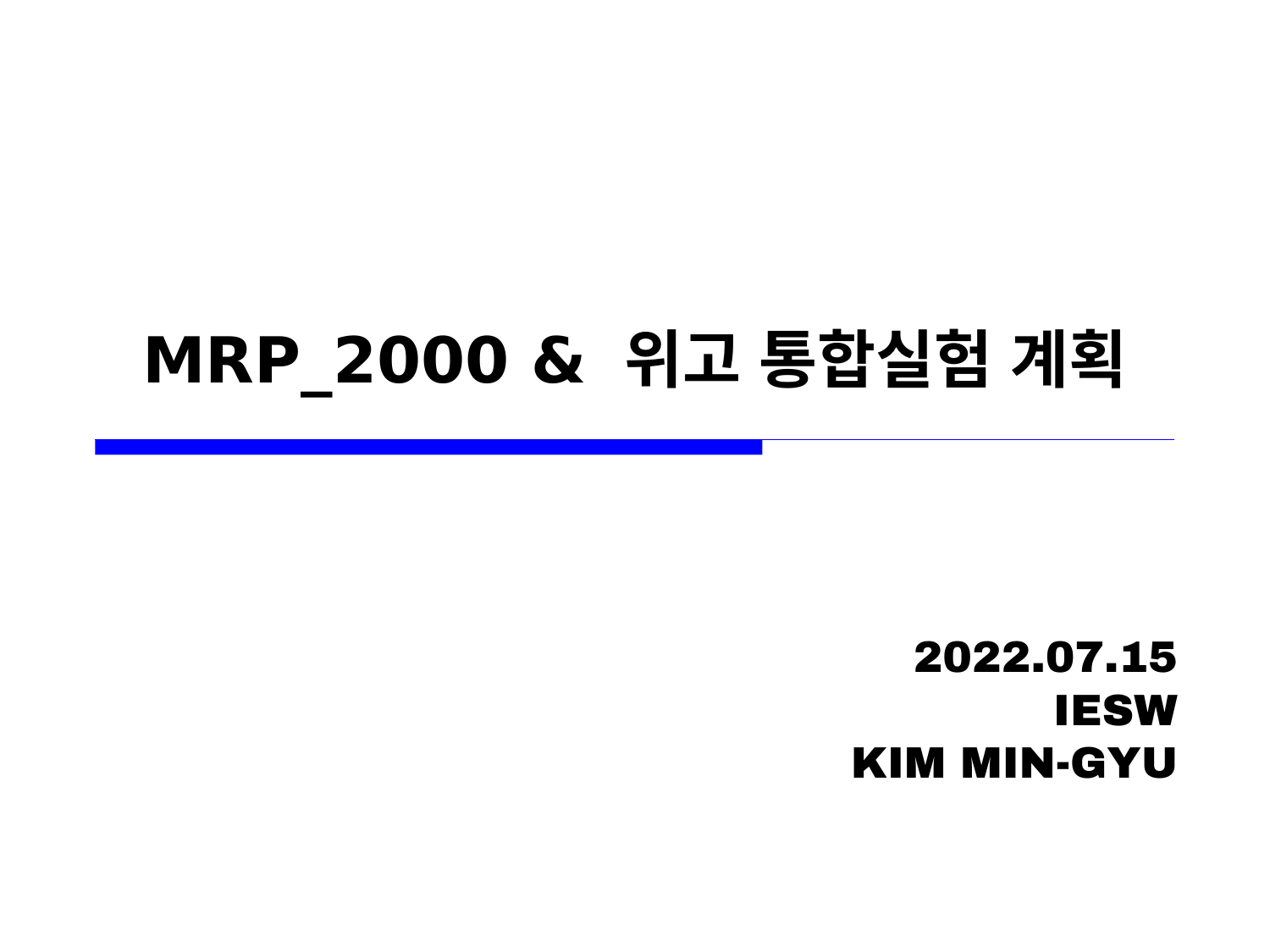

# MRP_2000 & 위고 통합실험 계획

2022.07.15
IESW
KIM MIN-GYU